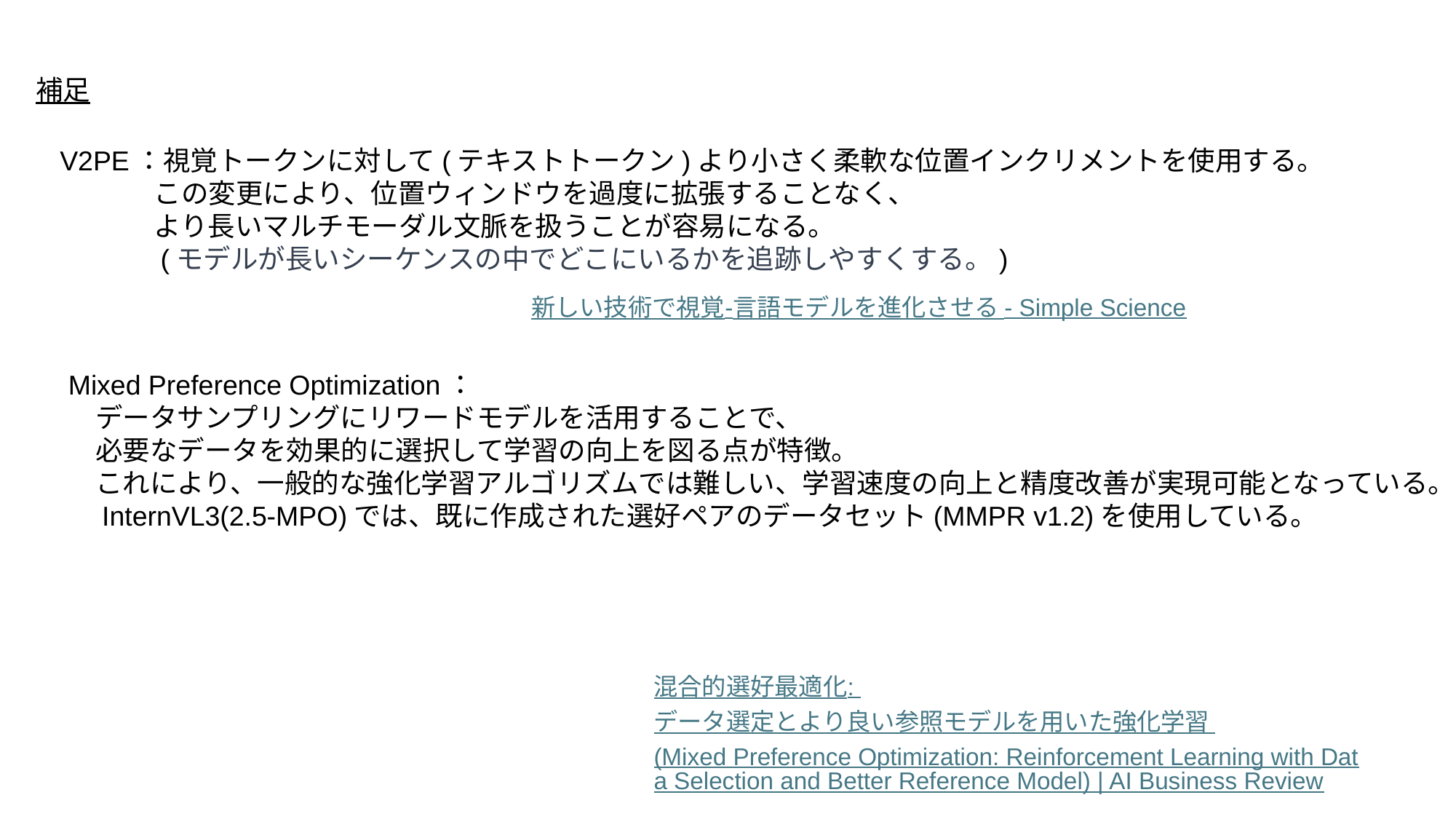

補足
V2PE：視覚トークンに対して(テキストトークン)より小さく柔軟な位置インクリメントを使用する。
　　　  この変更により、位置ウィンドウを過度に拡張することなく、
　　　  より長いマルチモーダル文脈を扱うことが容易になる。
　　　  (モデルが長いシーケンスの中でどこにいるかを追跡しやすくする。)
新しい技術で視覚-言語モデルを進化させる - Simple Science
Mixed Preference Optimization：
　データサンプリングにリワードモデルを活用することで、
　必要なデータを効果的に選択して学習の向上を図る点が特徴。
　これにより、一般的な強化学習アルゴリズムでは難しい、学習速度の向上と精度改善が実現可能となっている。
　InternVL3(2.5-MPO)では、既に作成された選好ペアのデータセット(MMPR v1.2)を使用している。
混合的選好最適化: データ選定とより良い参照モデルを用いた強化学習 (Mixed Preference Optimization: Reinforcement Learning with Data Selection and Better Reference Model) | AI Business Review